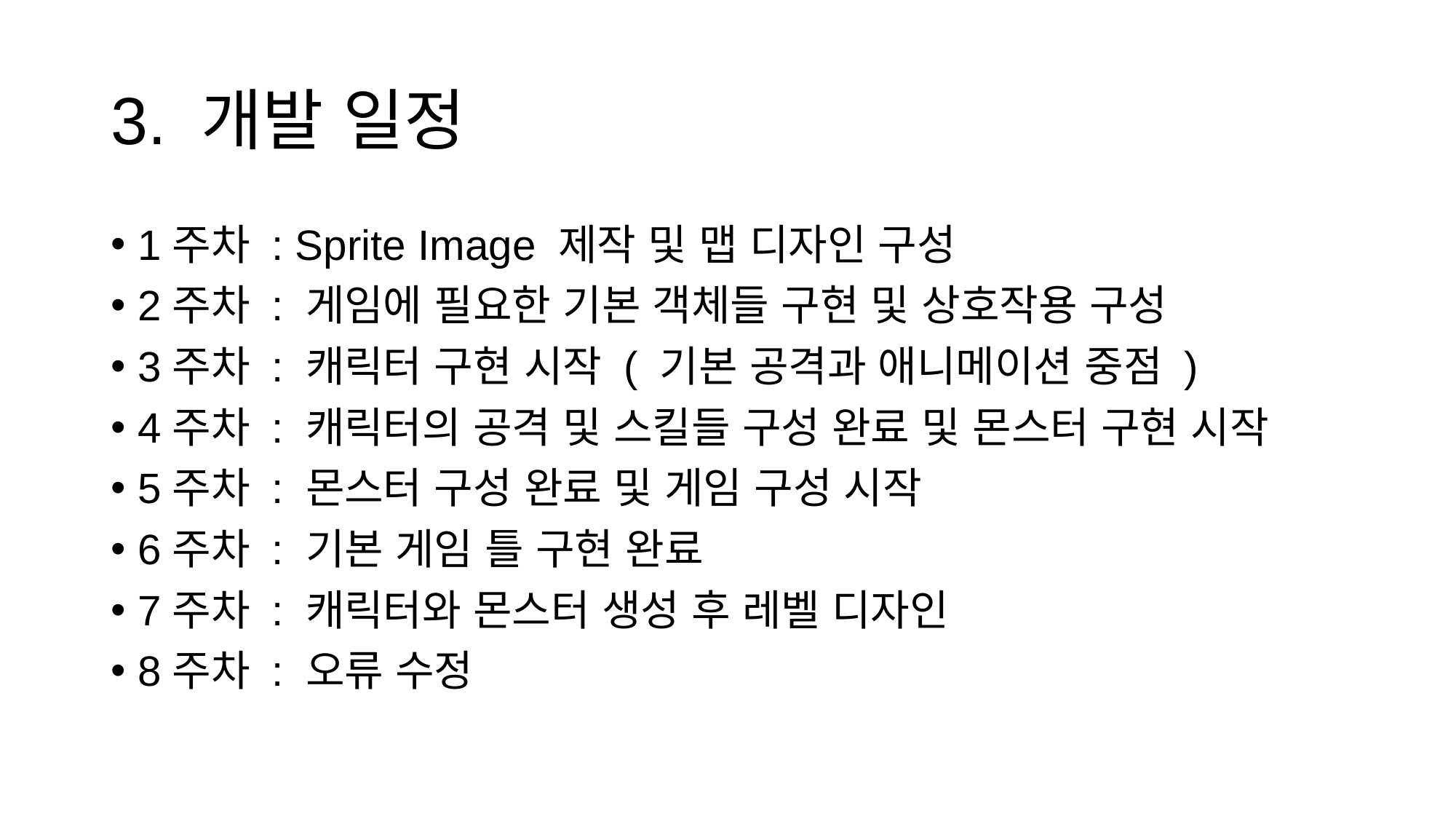

# 3. 개발 일정
1주차 : Sprite Image 제작 및 맵 디자인 구성
2주차 : 게임에 필요한 기본 객체들 구현 및 상호작용 구성
3주차 : 캐릭터 구현 시작 ( 기본 공격과 애니메이션 중점 )
4주차 : 캐릭터의 공격 및 스킬들 구성 완료 및 몬스터 구현 시작
5주차 : 몬스터 구성 완료 및 게임 구성 시작
6주차 : 기본 게임 틀 구현 완료
7주차 : 캐릭터와 몬스터 생성 후 레벨 디자인
8주차 : 오류 수정